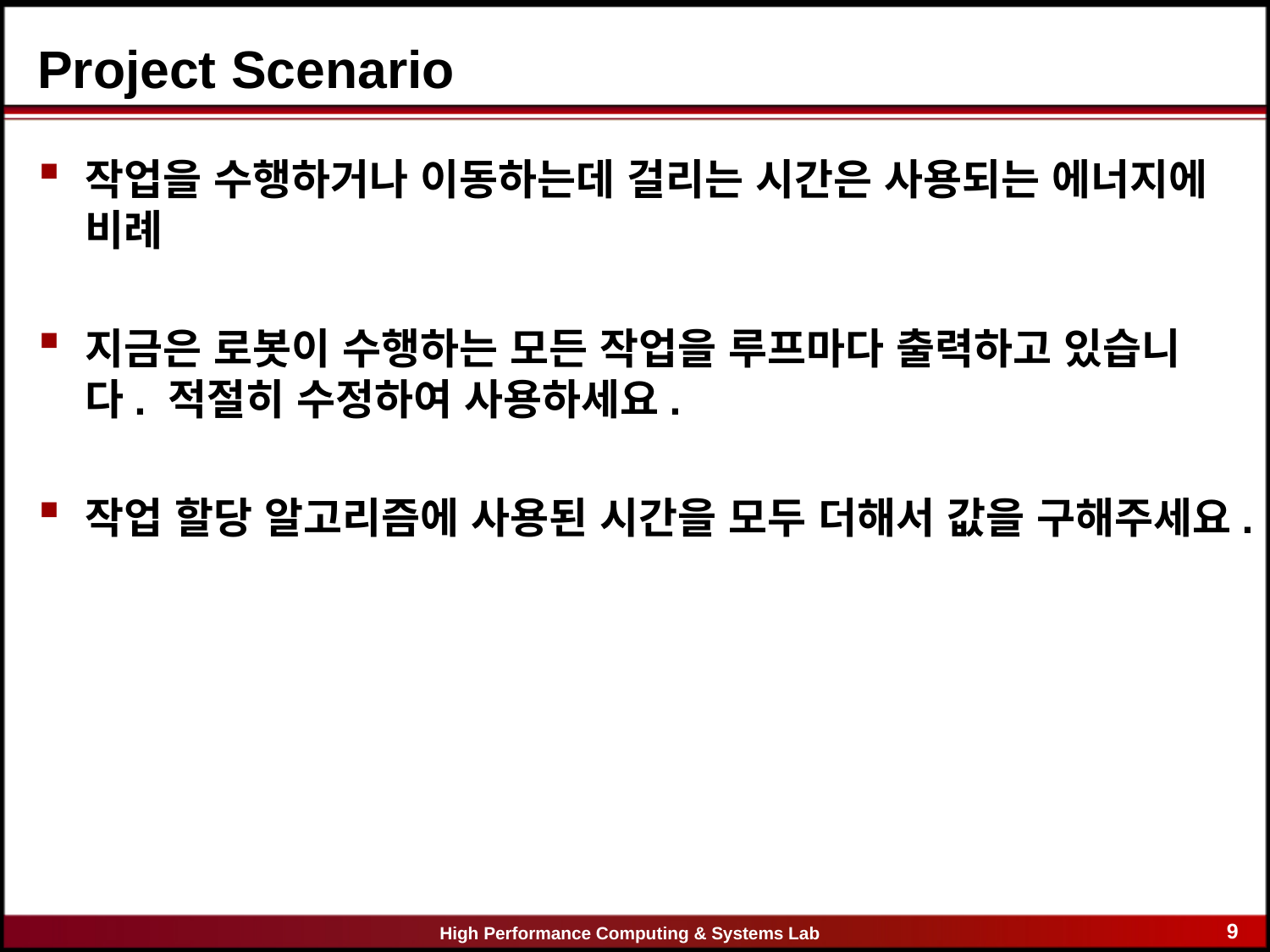

# Project Scenario
작업을 수행하거나 이동하는데 걸리는 시간은 사용되는 에너지에 비례

지금은 로봇이 수행하는 모든 작업을 루프마다 출력하고 있습니다. 적절히 수정하여 사용하세요.

작업 할당 알고리즘에 사용된 시간을 모두 더해서 값을 구해주세요.

9